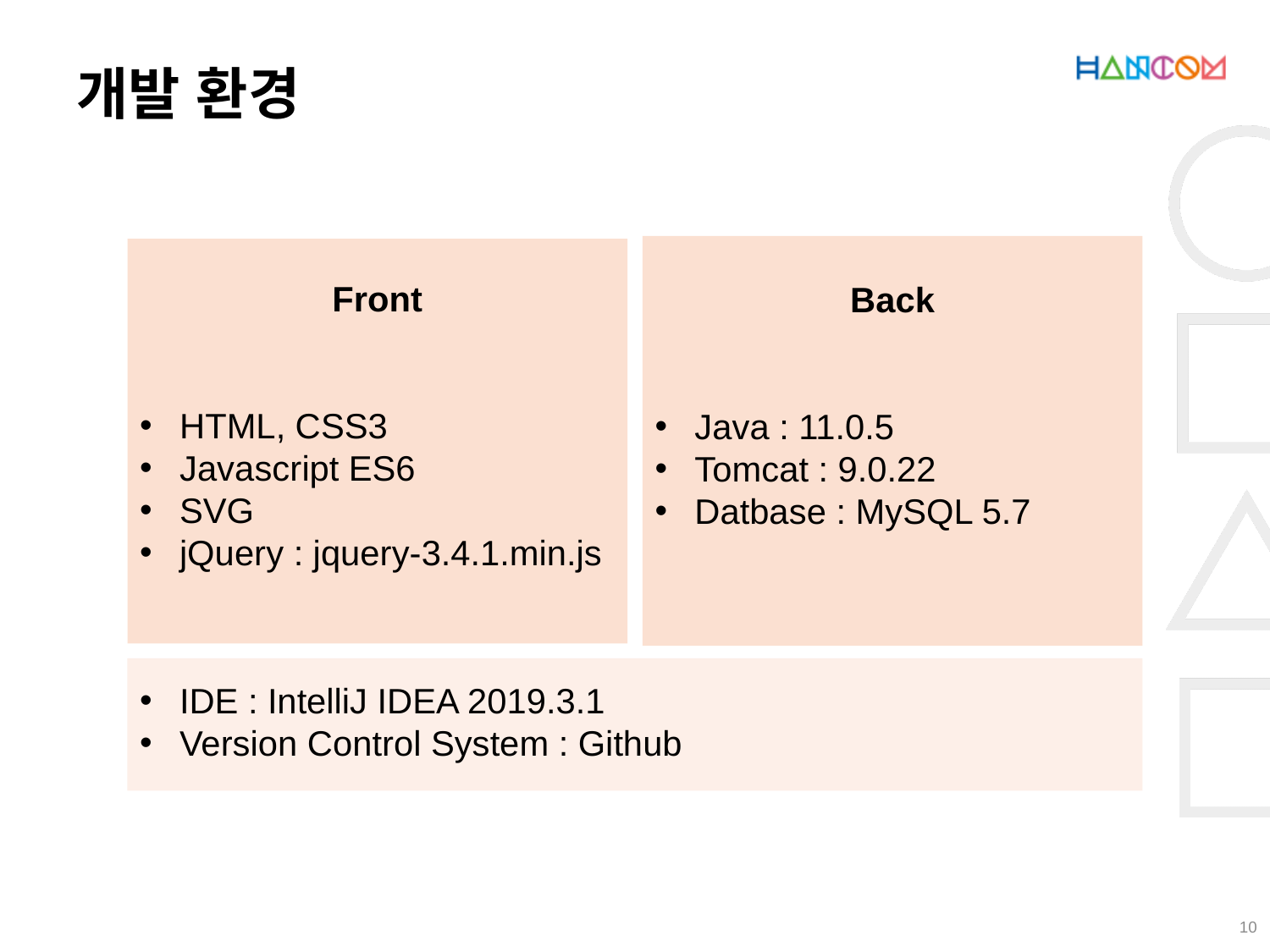

개발 환경

Back

Java : 11.0.5
Tomcat : 9.0.22
Datbase : MySQL 5.7

Front

HTML, CSS3
Javascript ES6
SVG
jQuery : jquery-3.4.1.min.js

IDE : IntelliJ IDEA 2019.3.1
Version Control System : Github
10